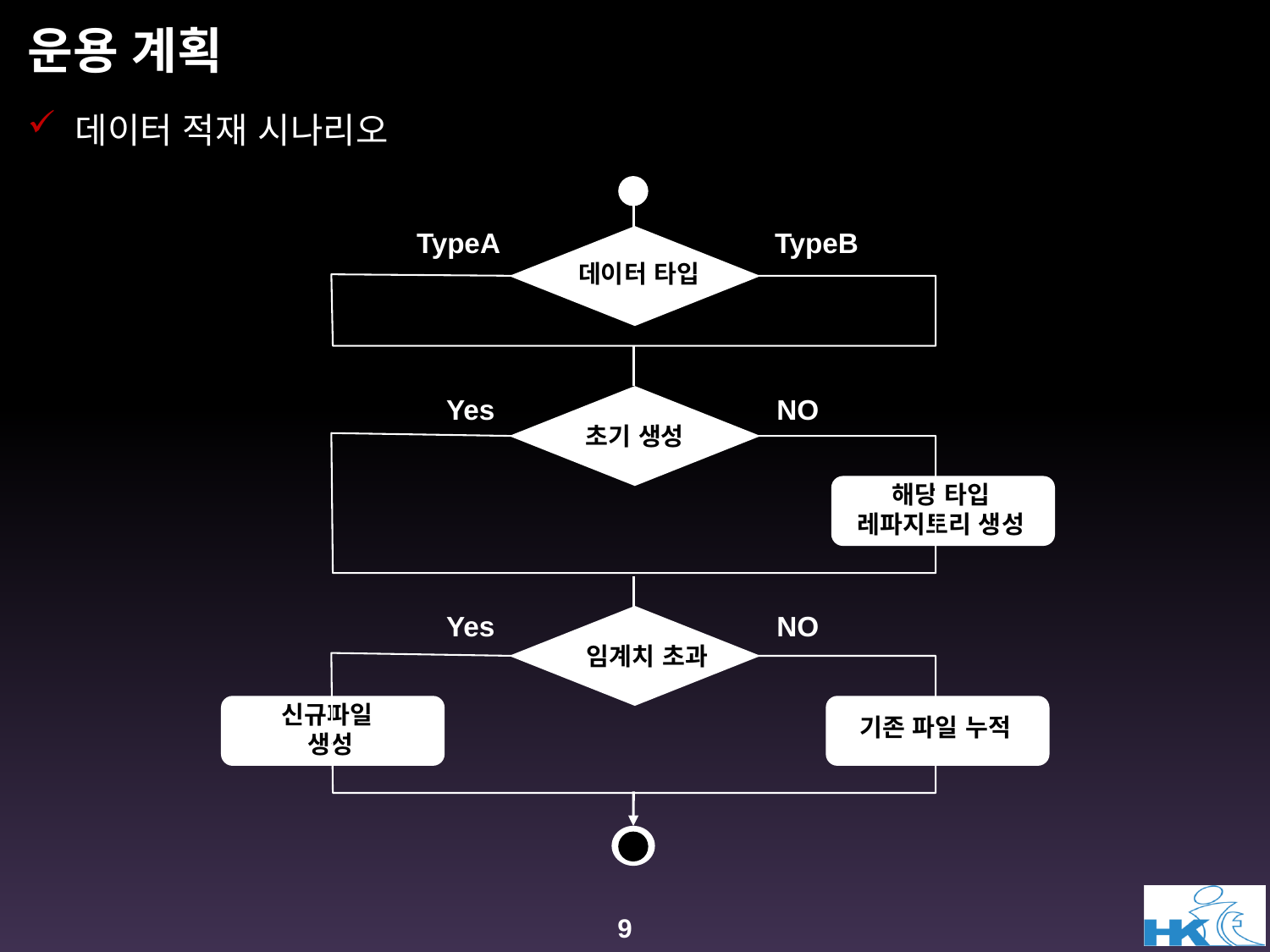

# 운용 계획
데이터 적재 시나리오

TypeA
TypeB

데이터 타입

Yes

NO
초기 생성

해당 타입
레파지토리 생성

Yes
NO

임계치 초과

신규파일
생성

기존 파일 누적

9